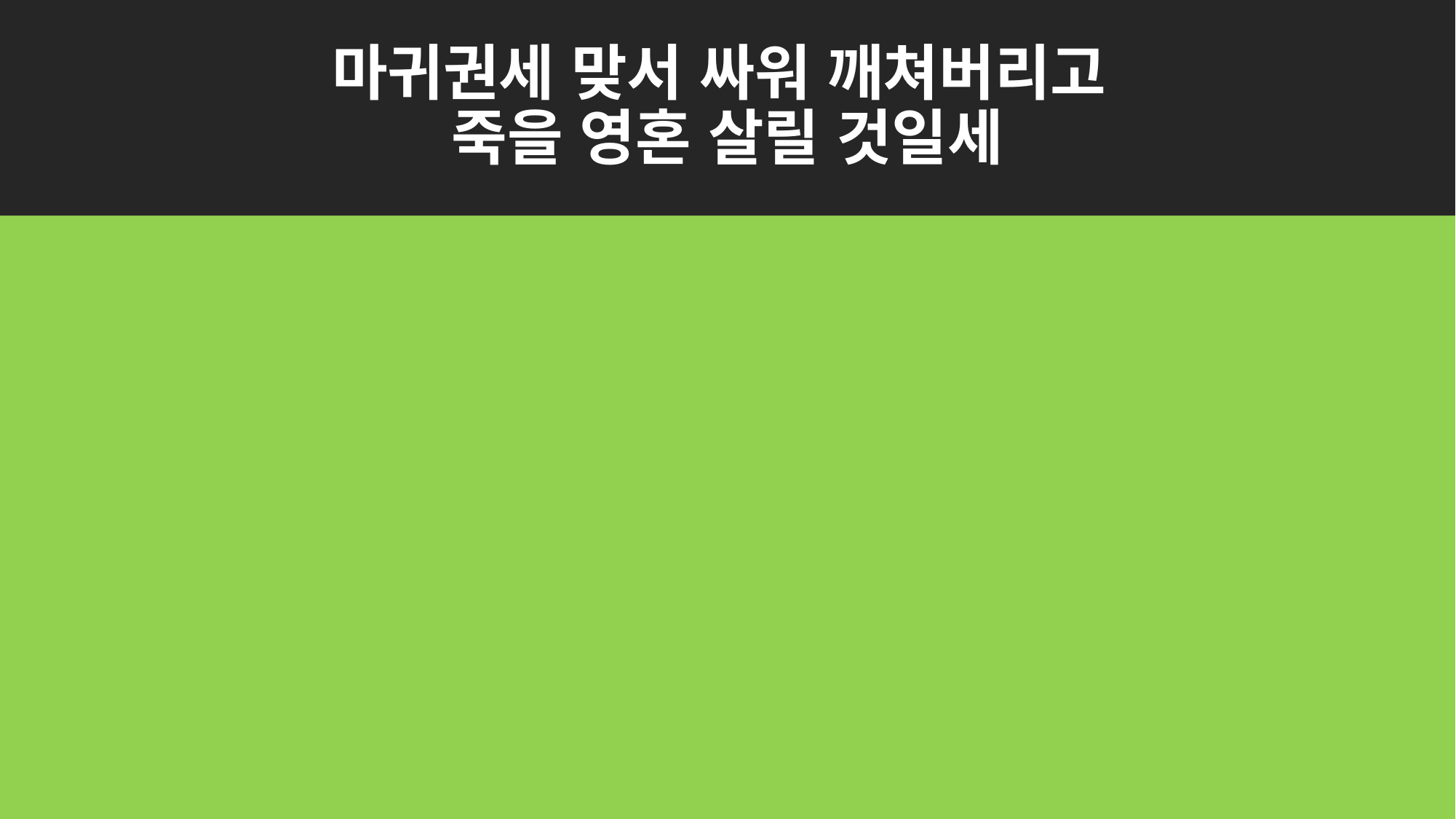

# 마귀권세 맞서 싸워 깨쳐버리고 죽을 영혼 살릴 것일세